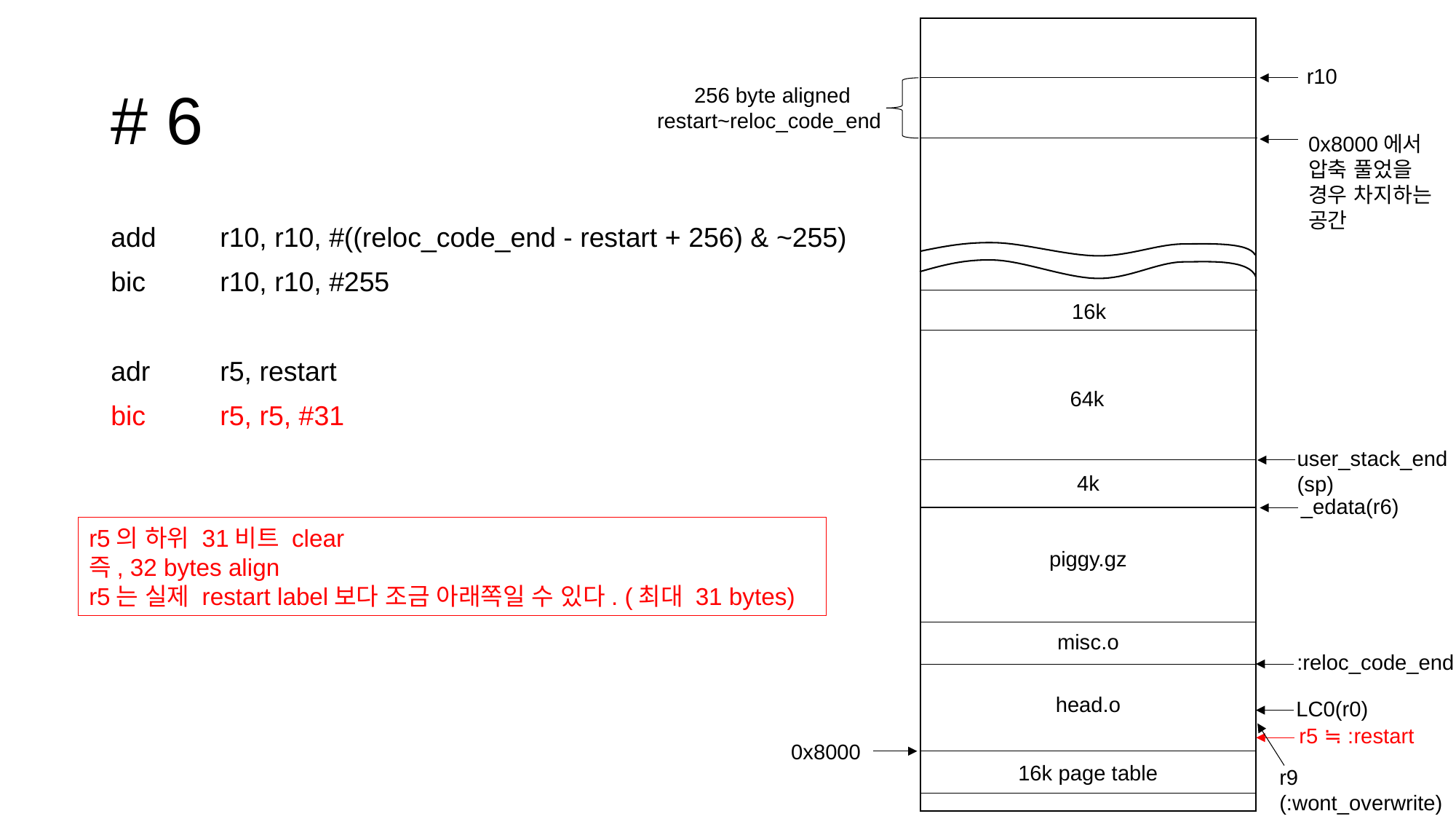

# # 6
r10
256 byte aligned
restart~reloc_code_end

0x8000에서
압축 풀었을
경우 차지하는
공간
add	r10, r10, #((reloc_code_end - restart + 256) & ~255)
bic	r10, r10, #255

adr	r5, restart
bic	r5, r5, #31

16k
64k

user_stack_end
(sp)
4k
_edata(r6)
r5의 하위 31비트 clear
즉, 32 bytes align
r5는 실제 restart label보다 조금 아래쪽일 수 있다. (최대 31 bytes)
piggy.gz
misc.o
:reloc_code_end
head.o
LC0(r0)
r5 ≒ :restart
0x8000
16k page table
r9
(:wont_overwrite)